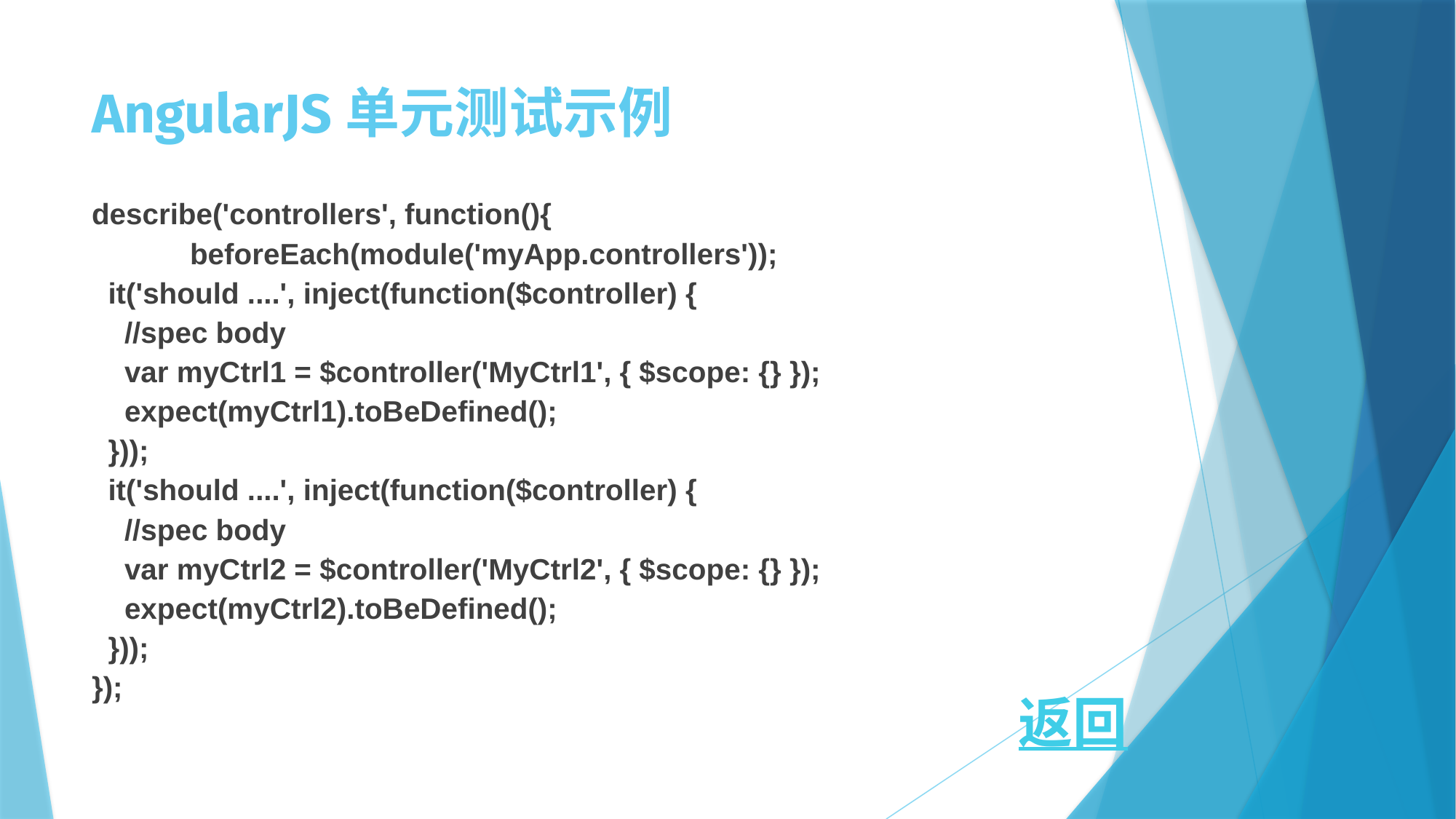

# AngularJS单元测试示例
describe('controllers', function(){
            beforeEach(module('myApp.controllers'));
  it('should ....', inject(function($controller) {
    //spec body
    var myCtrl1 = $controller('MyCtrl1', { $scope: {} });
    expect(myCtrl1).toBeDefined();
  }));
  it('should ....', inject(function($controller) {
    //spec body
    var myCtrl2 = $controller('MyCtrl2', { $scope: {} });
    expect(myCtrl2).toBeDefined();
  }));
});
返回